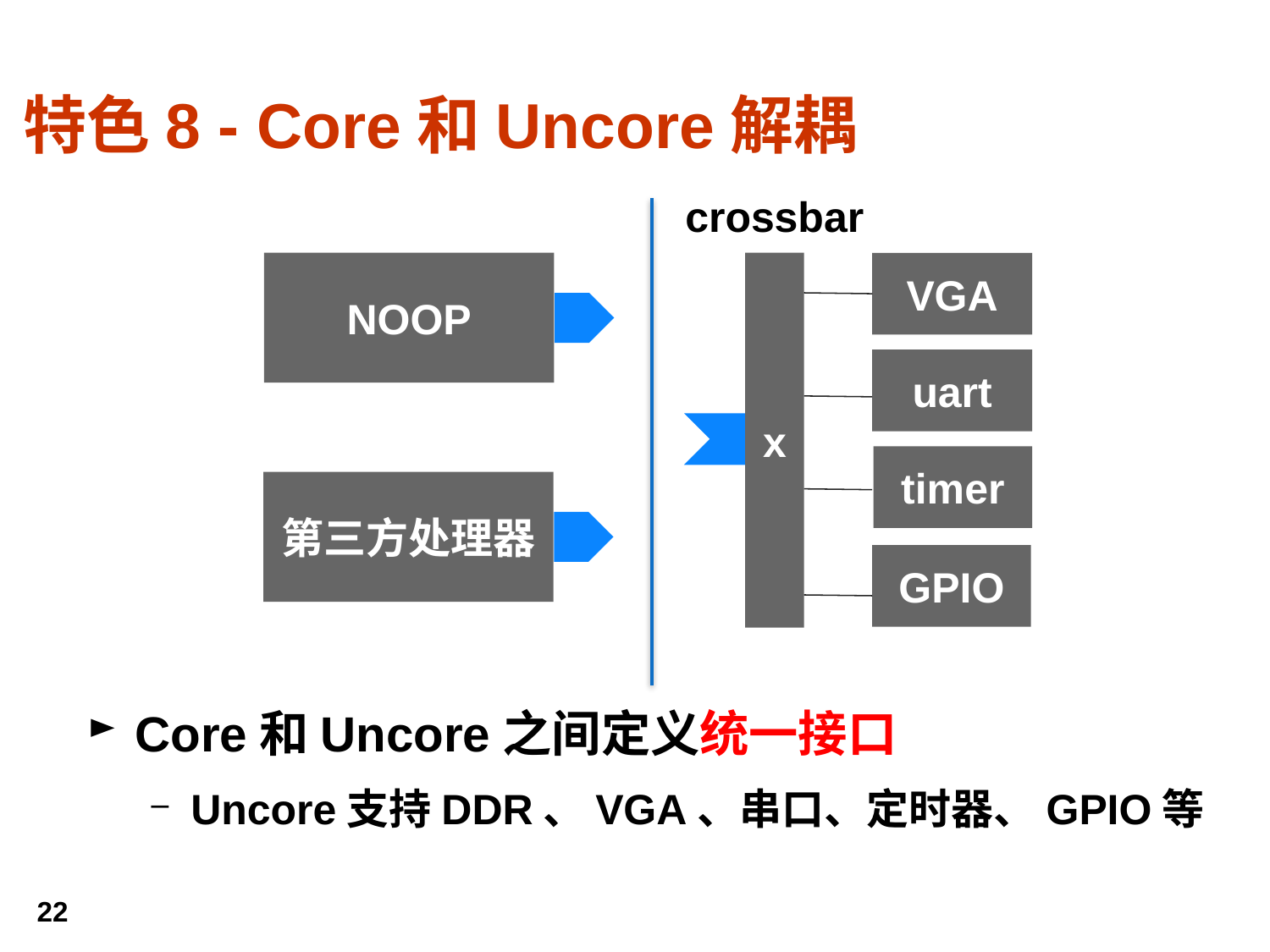

# 特色8 - Core和Uncore解耦
crossbar
NOOP
x
VGA
uart
timer
GPIO

第三方处理器

Core和Uncore之间定义统一接口
Uncore支持DDR、VGA、串口、定时器、GPIO等
22